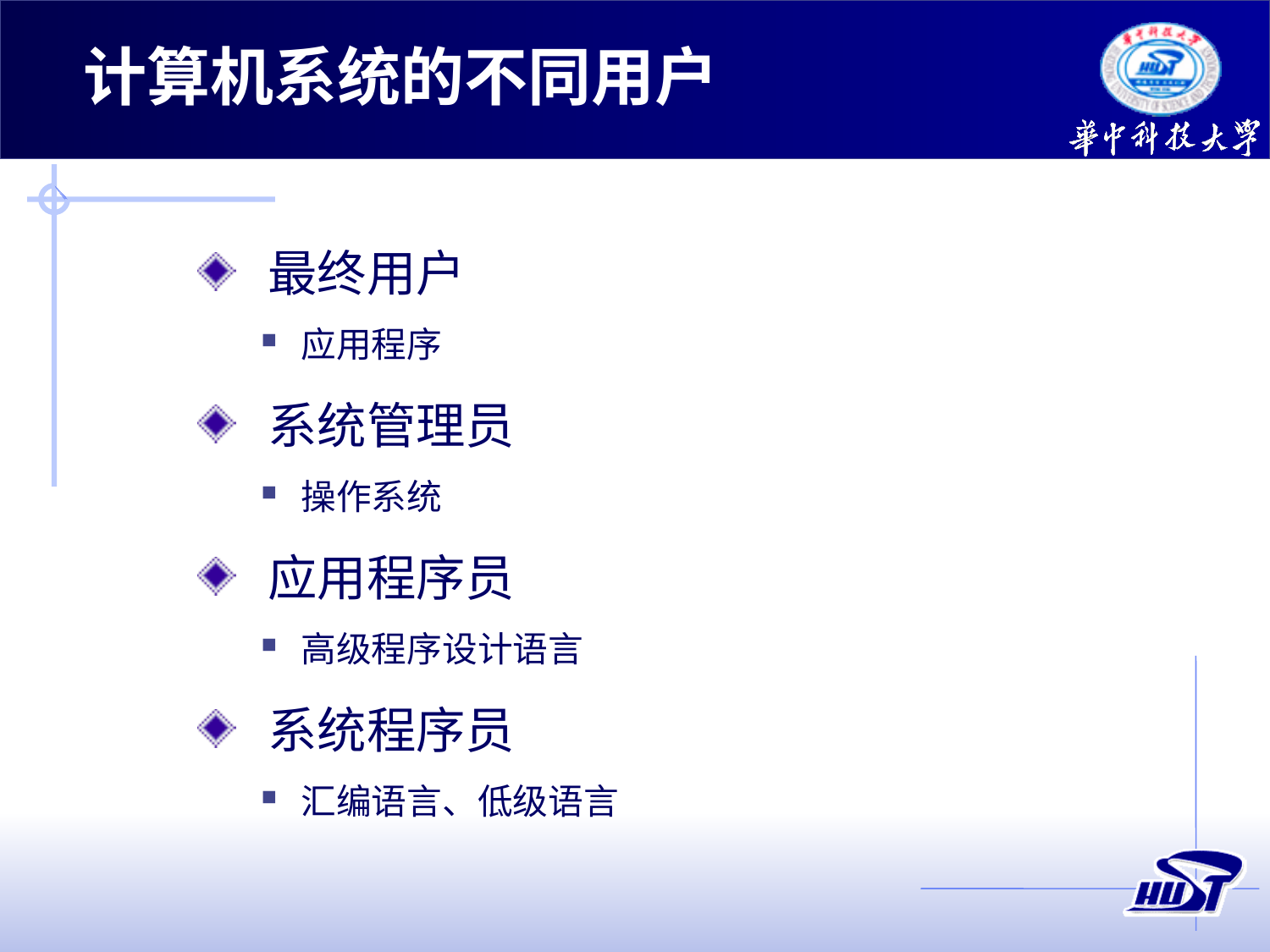

# 计算机系统的不同用户
 最终用户
应用程序
 系统管理员
操作系统
 应用程序员
高级程序设计语言
 系统程序员
汇编语言、低级语言